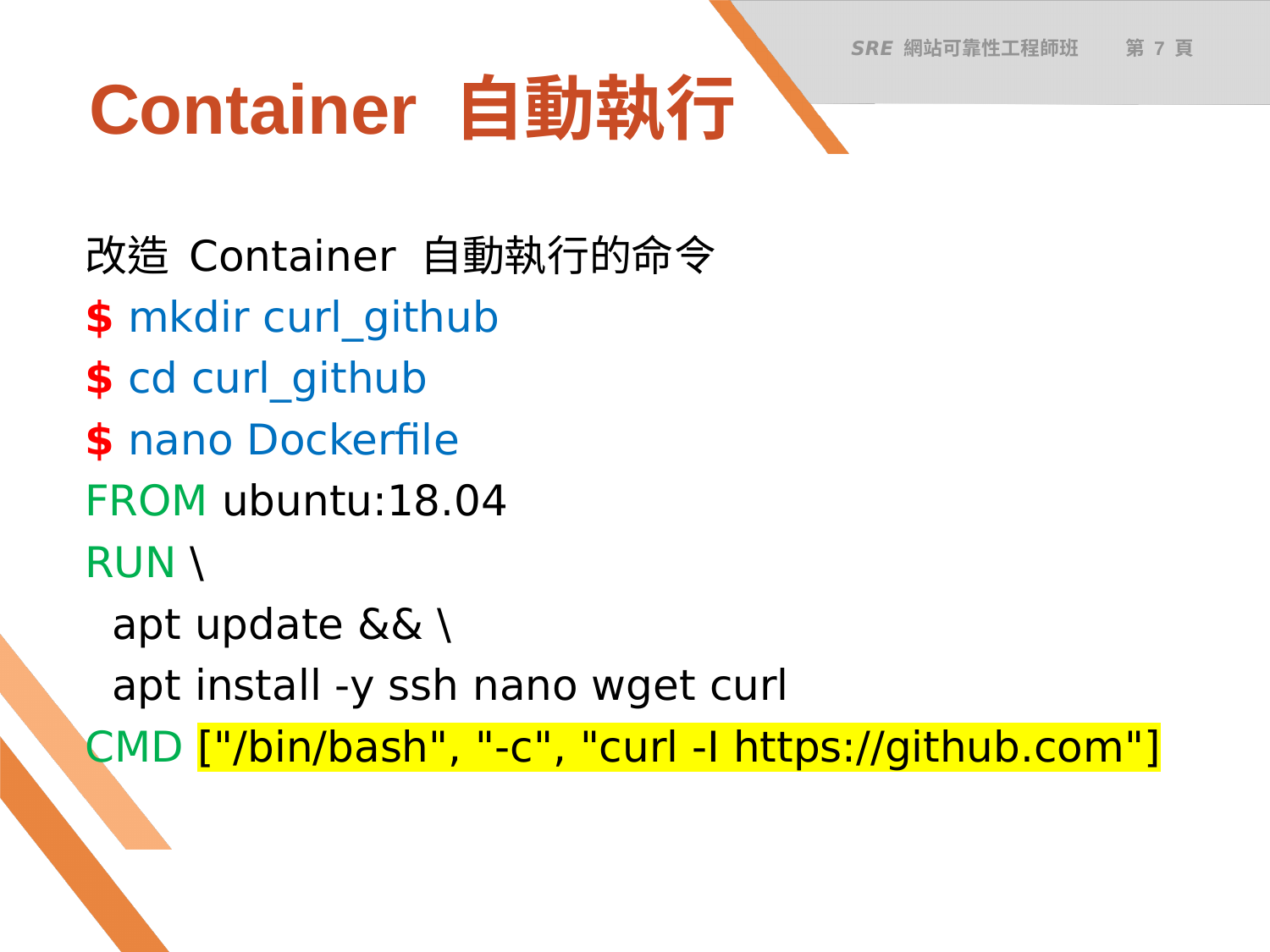

SRE 網站可靠性工程師班
第 7 頁
# Container 自動執行
改造 Container 自動執行的命令
$ mkdir curl_github
$ cd curl_github
$ nano Dockerfile
FROM ubuntu:18.04
RUN \
  apt update && \
  apt install -y ssh nano wget curl
CMD ["/bin/bash", "-c", "curl -I https://github.com"]